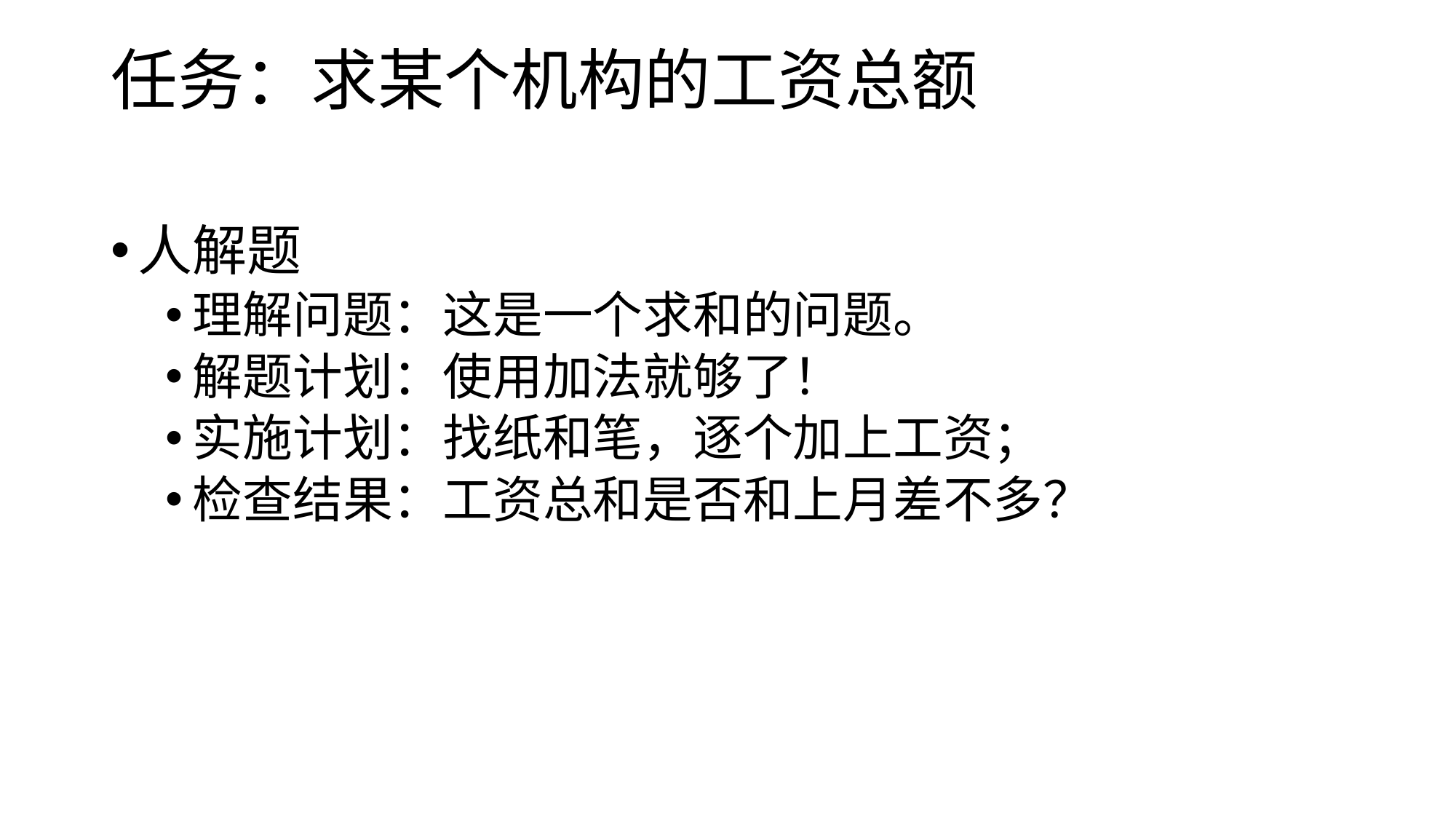

# 任务：求某个机构的工资总额
人解题
理解问题：这是一个求和的问题。
解题计划：使用加法就够了！
实施计划：找纸和笔，逐个加上工资；
检查结果：工资总和是否和上月差不多？